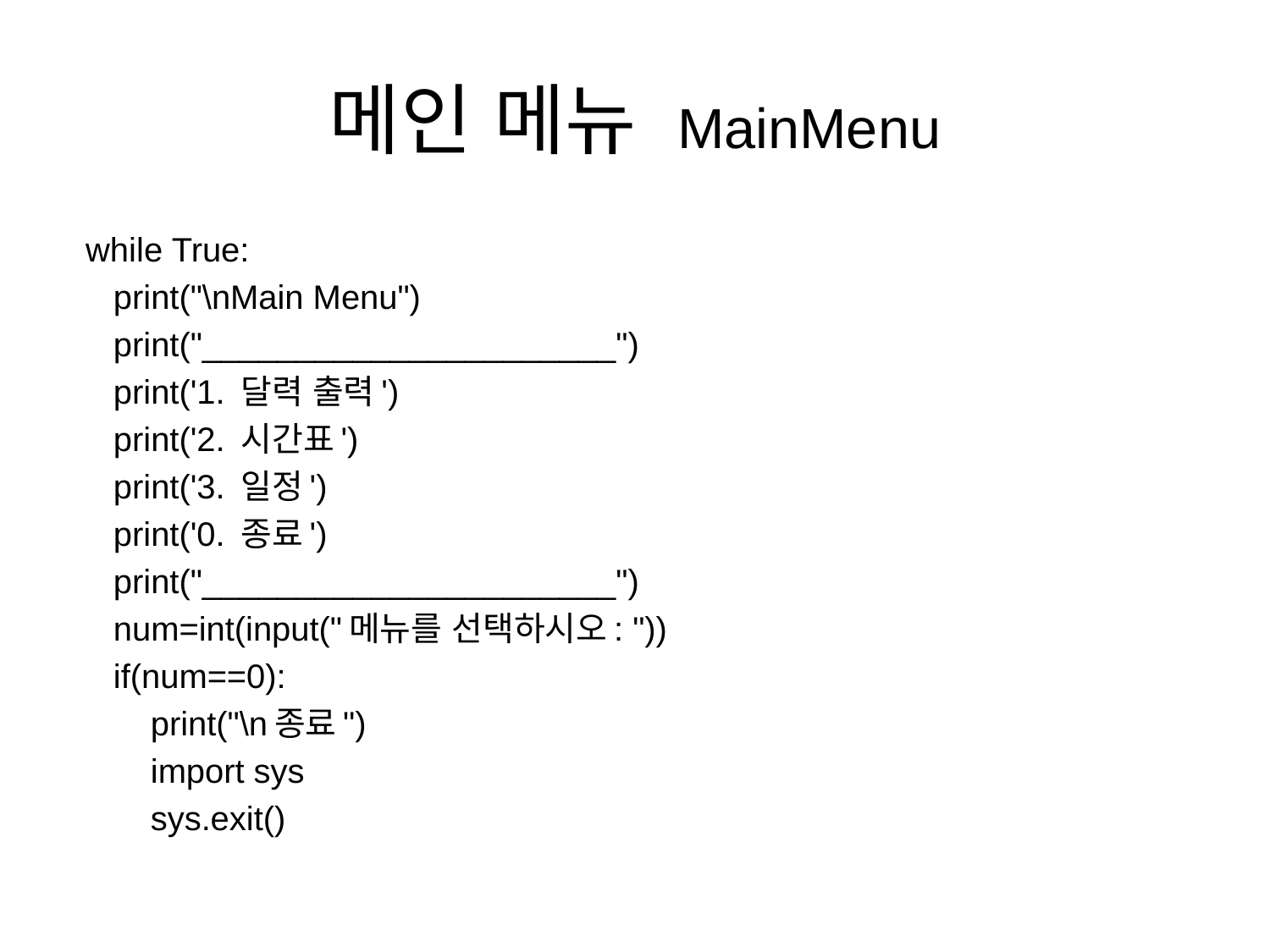

# 메인 메뉴 MainMenu
 while True:
    print("\nMain Menu")
    print("______________________")
    print('1. 달력 출력')
    print('2. 시간표')
    print('3. 일정')
    print('0. 종료')
    print("______________________")
    num=int(input("메뉴를 선택하시오: "))
    if(num==0):
        print("\n종료")
        import sys
        sys.exit()